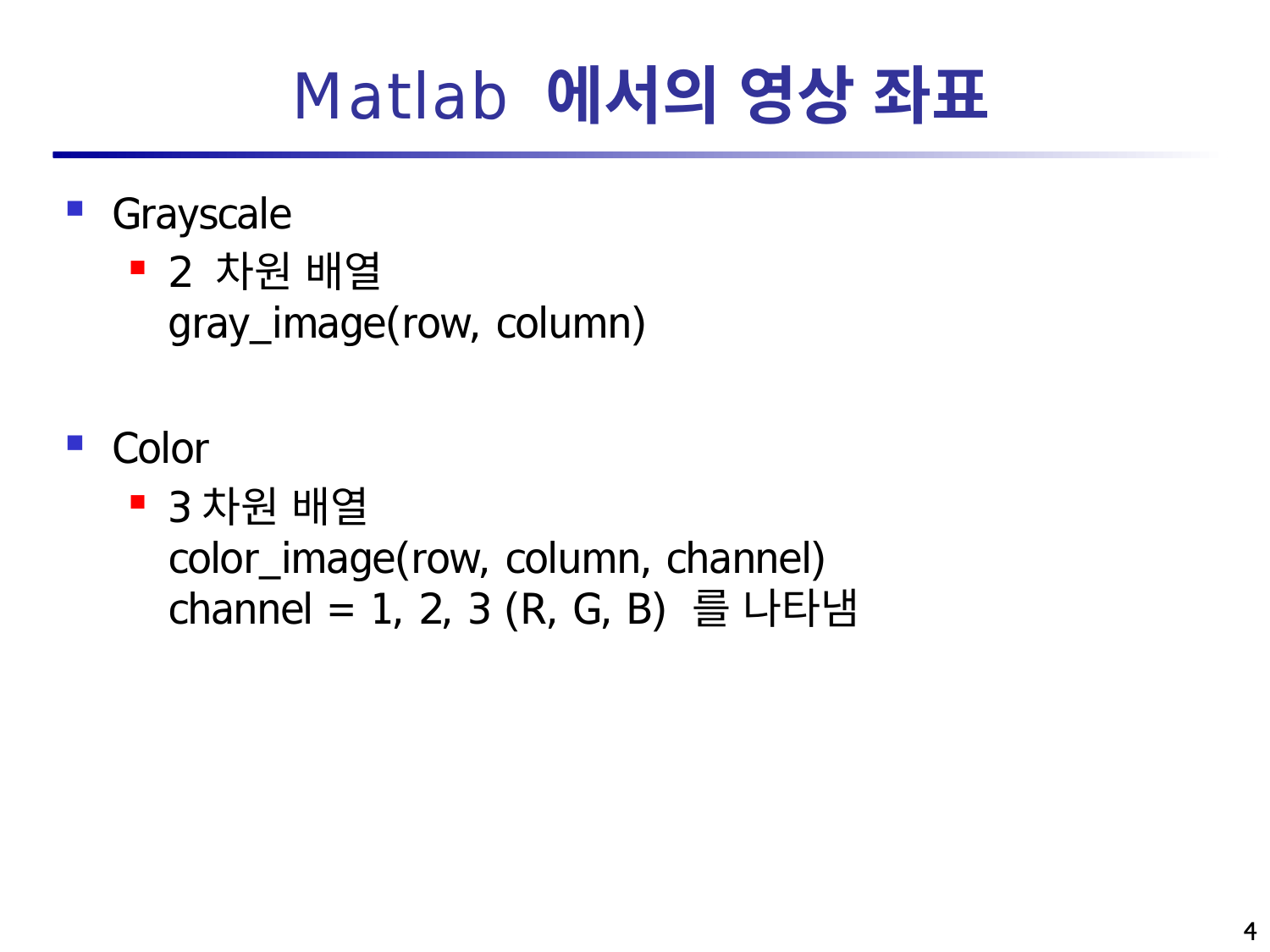

# Matlab 에서의 영상 좌표
Grayscale
2 차원 배열
gray_image(row, column)

Color
3차원 배열
color_image(row, column, channel)
channel = 1, 2, 3 (R, G, B) 를 나타냄
4